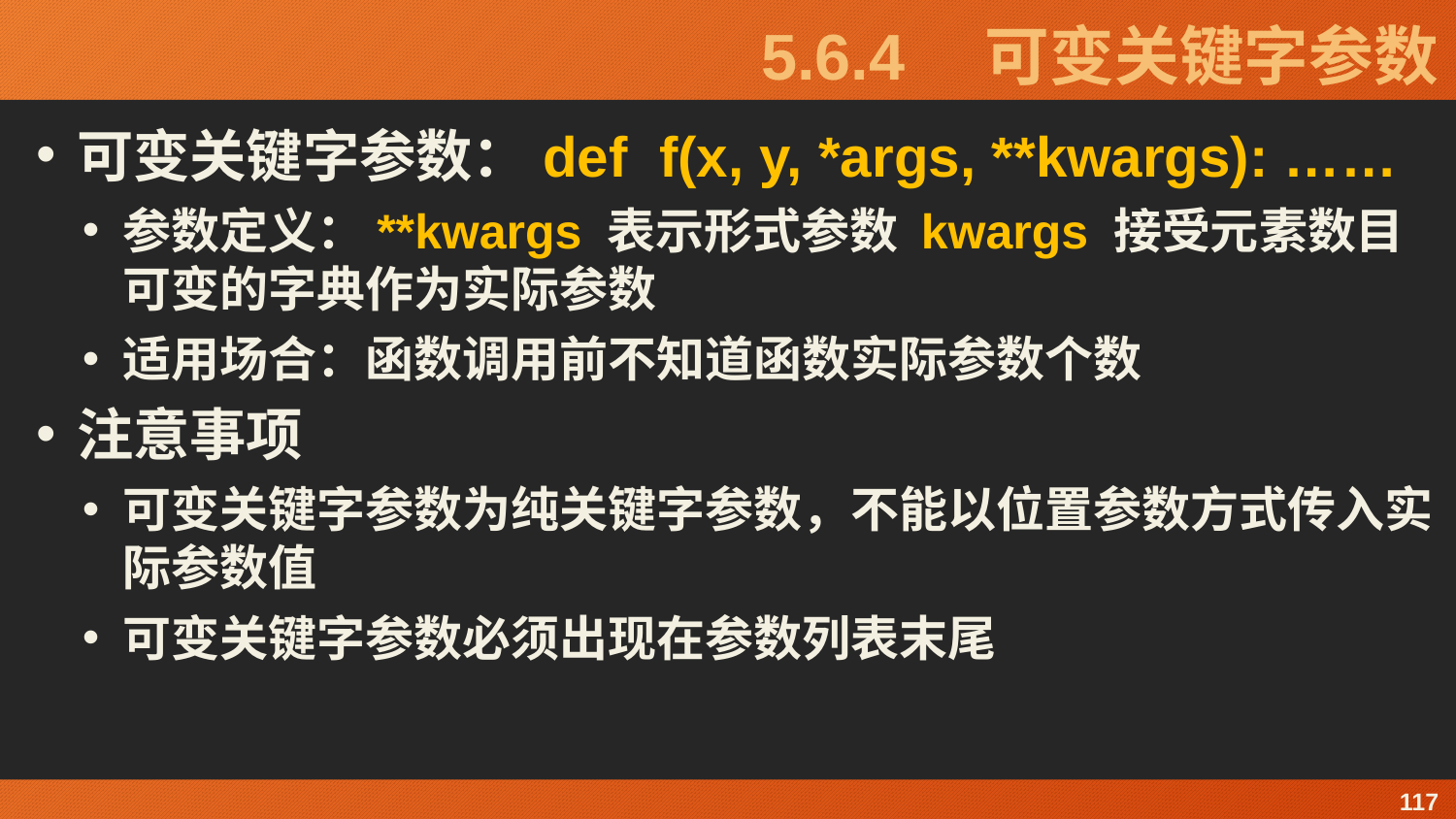

# 5.6.4　可变关键字参数
可变关键字参数：def  f(x, y, *args, **kwargs): ……
参数定义：**kwargs 表示形式参数 kwargs 接受元素数目可变的字典作为实际参数
适用场合：函数调用前不知道函数实际参数个数
注意事项
可变关键字参数为纯关键字参数，不能以位置参数方式传入实际参数值
可变关键字参数必须出现在参数列表末尾
117